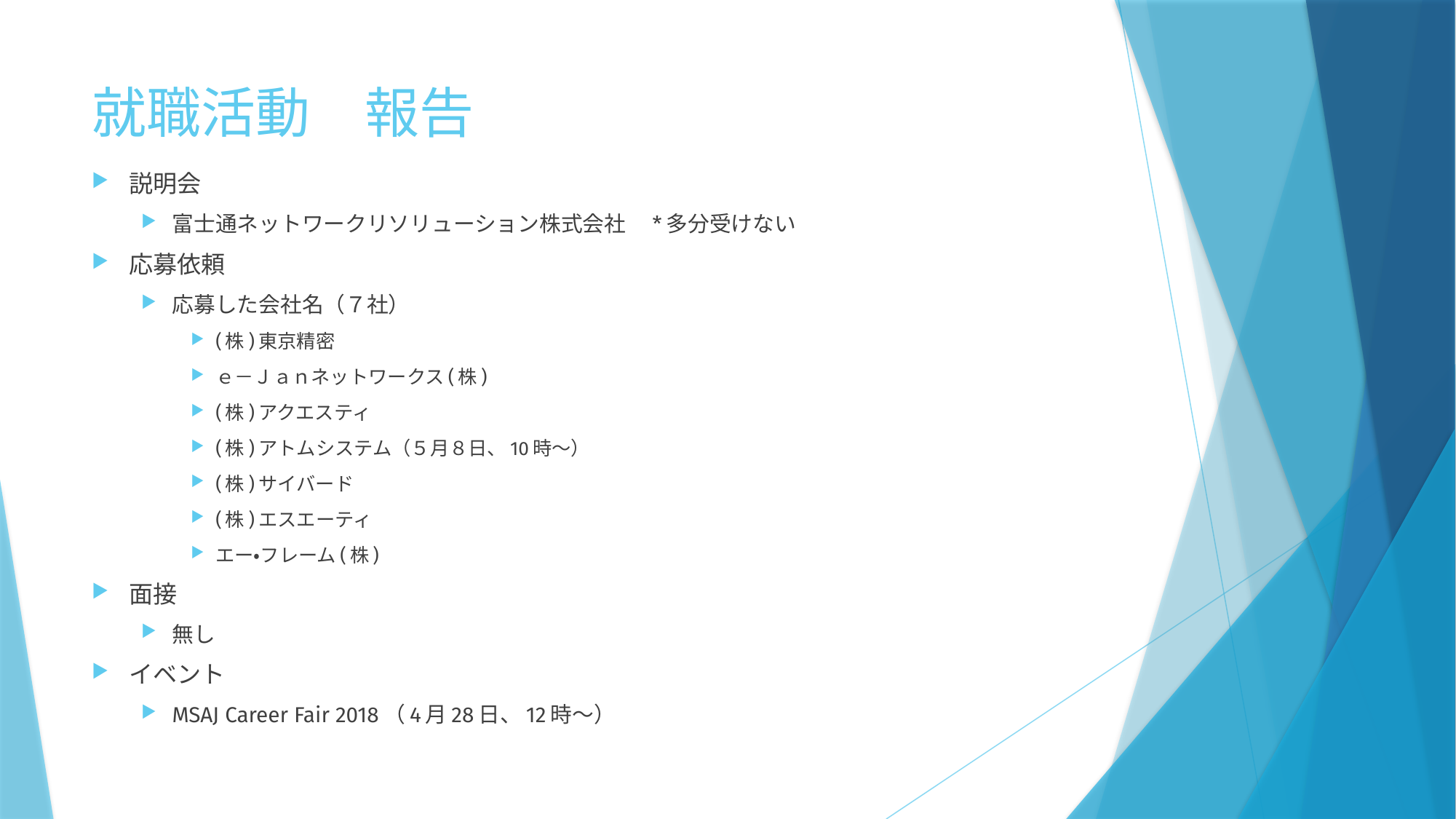

# 就職活動　報告
説明会
富士通ネットワークリソリューション株式会社　*多分受けない
応募依頼
応募した会社名（７社）
(株)東京精密
ｅ－Ｊａｎネットワークス(株)
(株)アクエスティ
(株)アトムシステム（５月８日、10時～）
(株)サイバード
(株)エスエーティ
エー・フレーム(株)
面接
無し
イベント
MSAJ Career Fair 2018（4月28日、12時～）